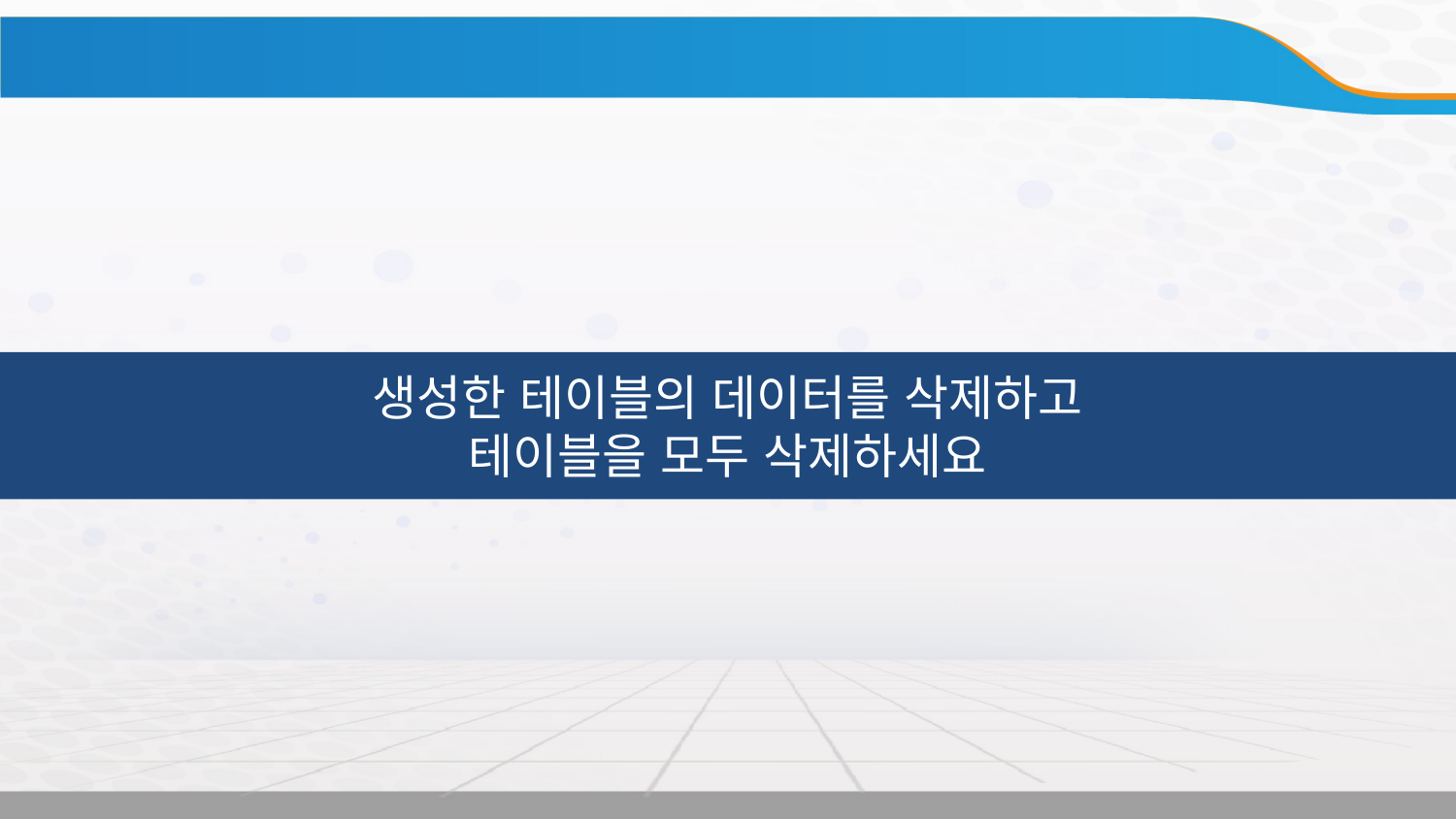

생성한 테이블의 데이터를 삭제하고
테이블을 모두 삭제하세요